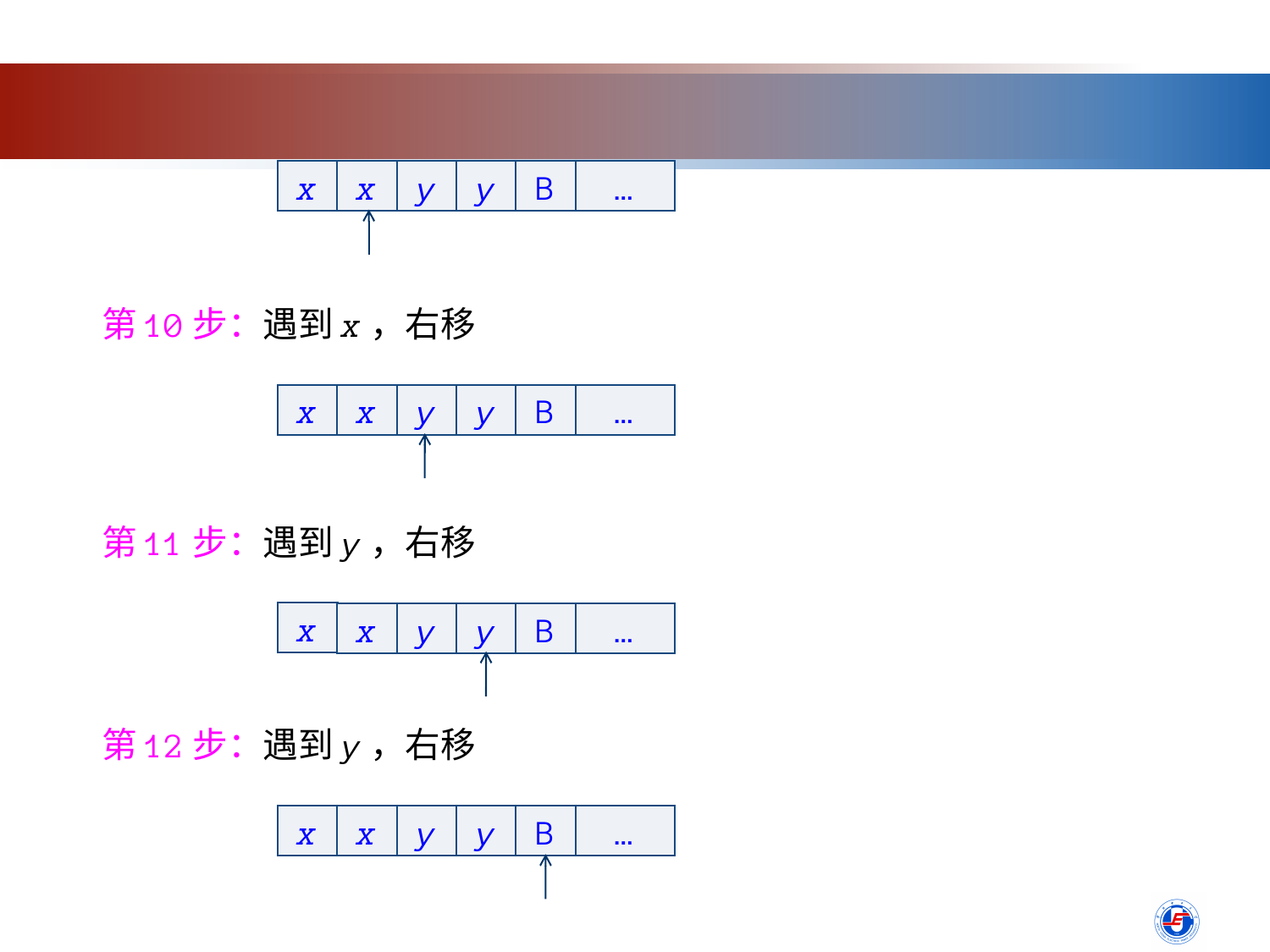

x
x
y
y
B
…
第10步：遇到x，右移
x
x
y
y
B
…

第11步：遇到y，右移
x
x
y
y
B
…

第12步：遇到y，右移
x
x
y
y
B
…